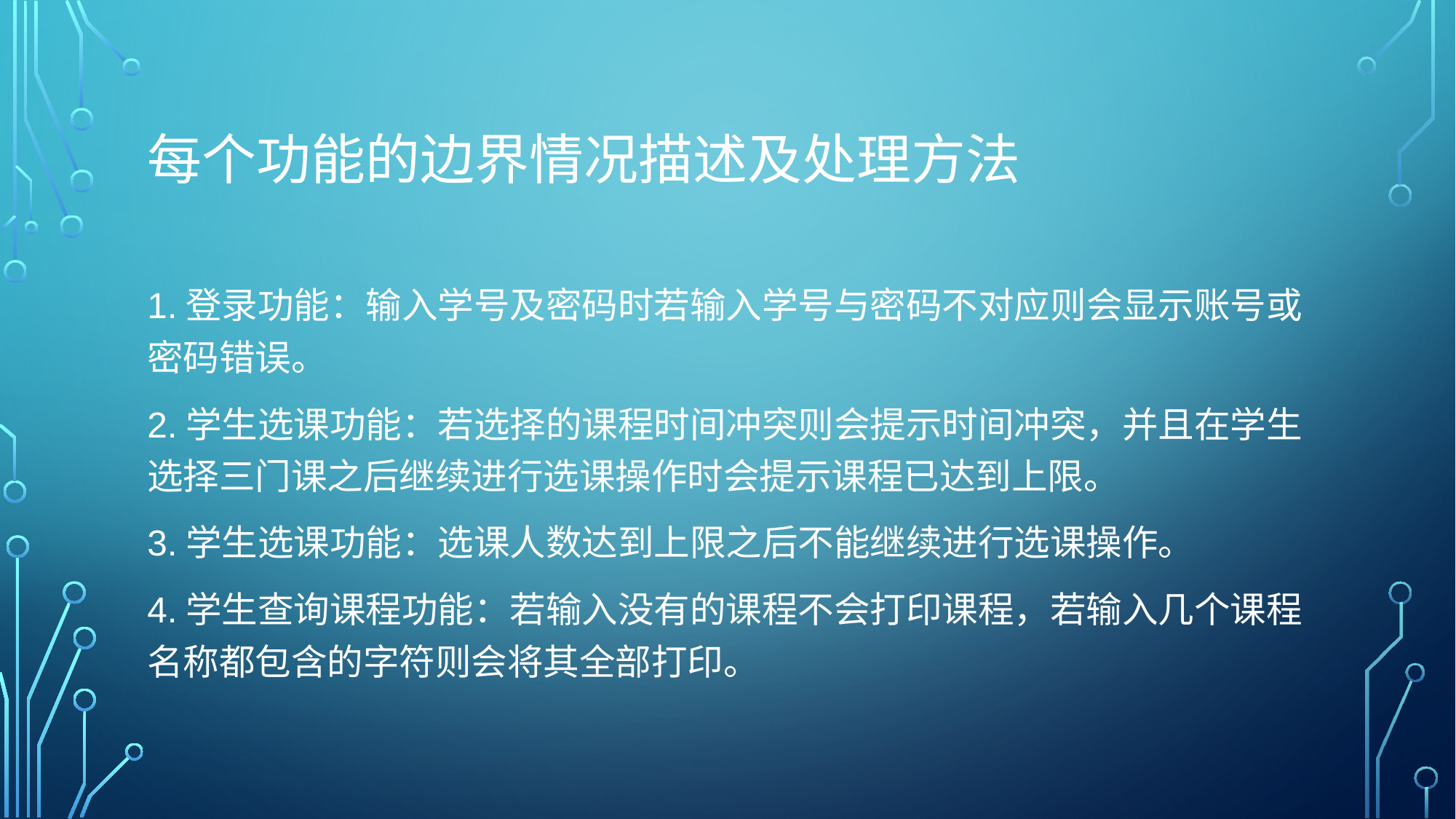

# 每个功能的边界情况描述及处理方法
1.登录功能：输入学号及密码时若输入学号与密码不对应则会显示账号或密码错误。
2.学生选课功能：若选择的课程时间冲突则会提示时间冲突，并且在学生选择三门课之后继续进行选课操作时会提示课程已达到上限。
3.学生选课功能：选课人数达到上限之后不能继续进行选课操作。
4.学生查询课程功能：若输入没有的课程不会打印课程，若输入几个课程名称都包含的字符则会将其全部打印。